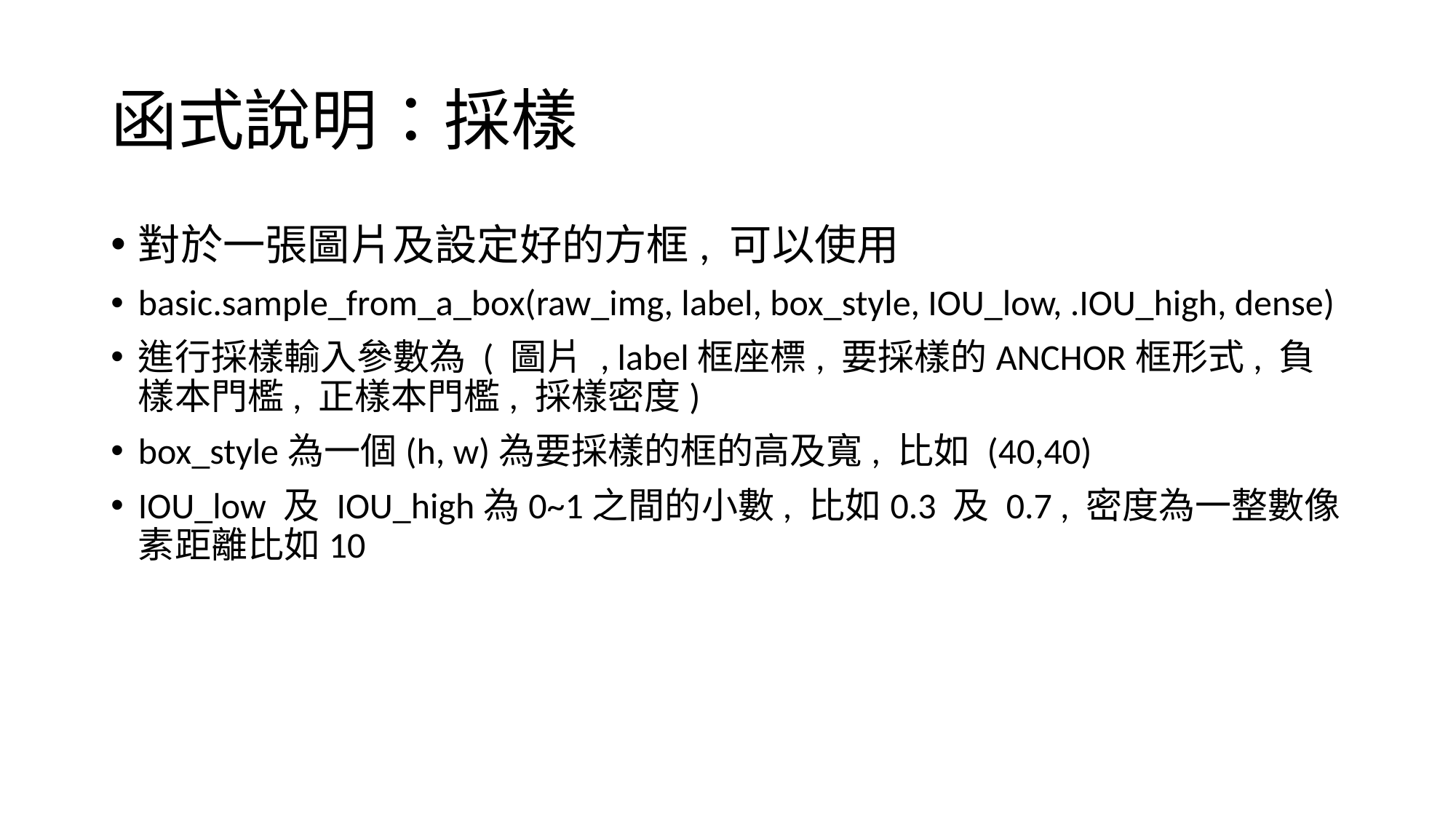

# 函式說明：採樣
對於一張圖片及設定好的方框, 可以使用
basic.sample_from_a_box(raw_img, label, box_style, IOU_low, .IOU_high, dense)
進行採樣輸入參數為 ( 圖片 , label框座標, 要採樣的ANCHOR框形式, 負樣本門檻, 正樣本門檻, 採樣密度)
box_style為一個(h, w)為要採樣的框的高及寬, 比如 (40,40)
IOU_low 及 IOU_high為0~1之間的小數, 比如0.3 及 0.7 , 密度為一整數像素距離比如10